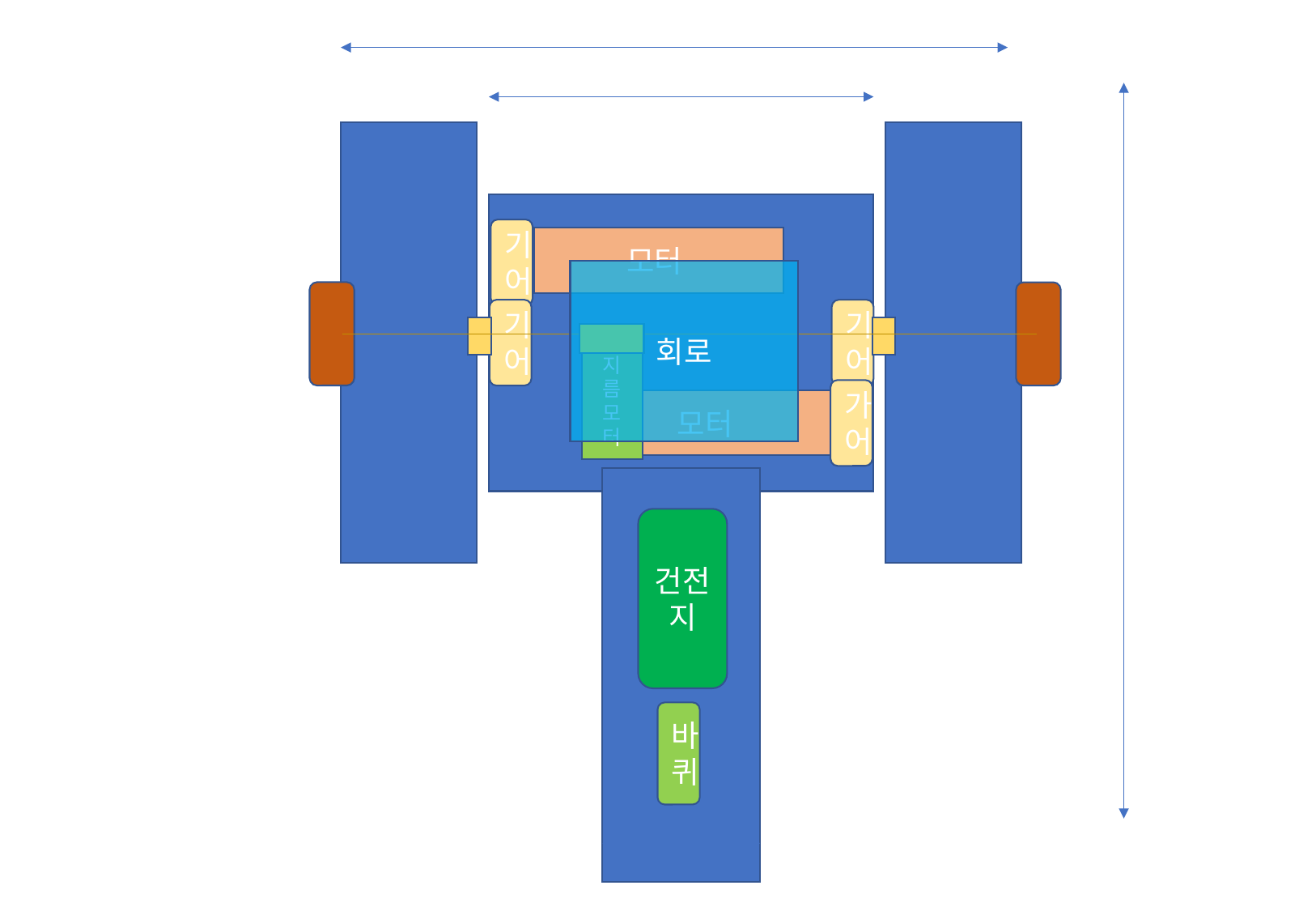

기어
모터
회로

기어
기어

지름
모터
가어
모터

건전지
바퀴